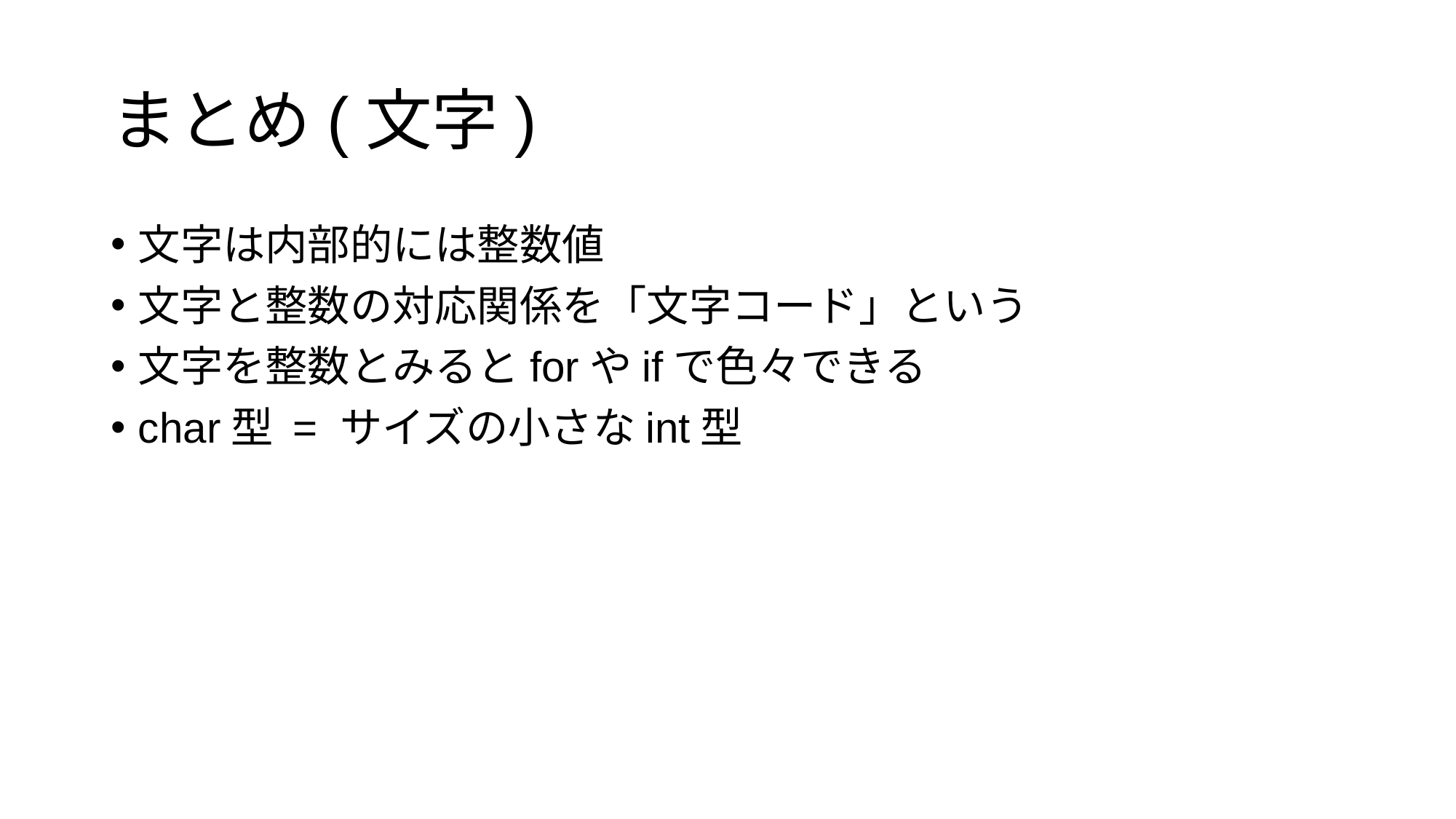

# まとめ(文字)
文字は内部的には整数値
文字と整数の対応関係を「文字コード」という
文字を整数とみるとforやifで色々できる
char型 = サイズの小さなint型